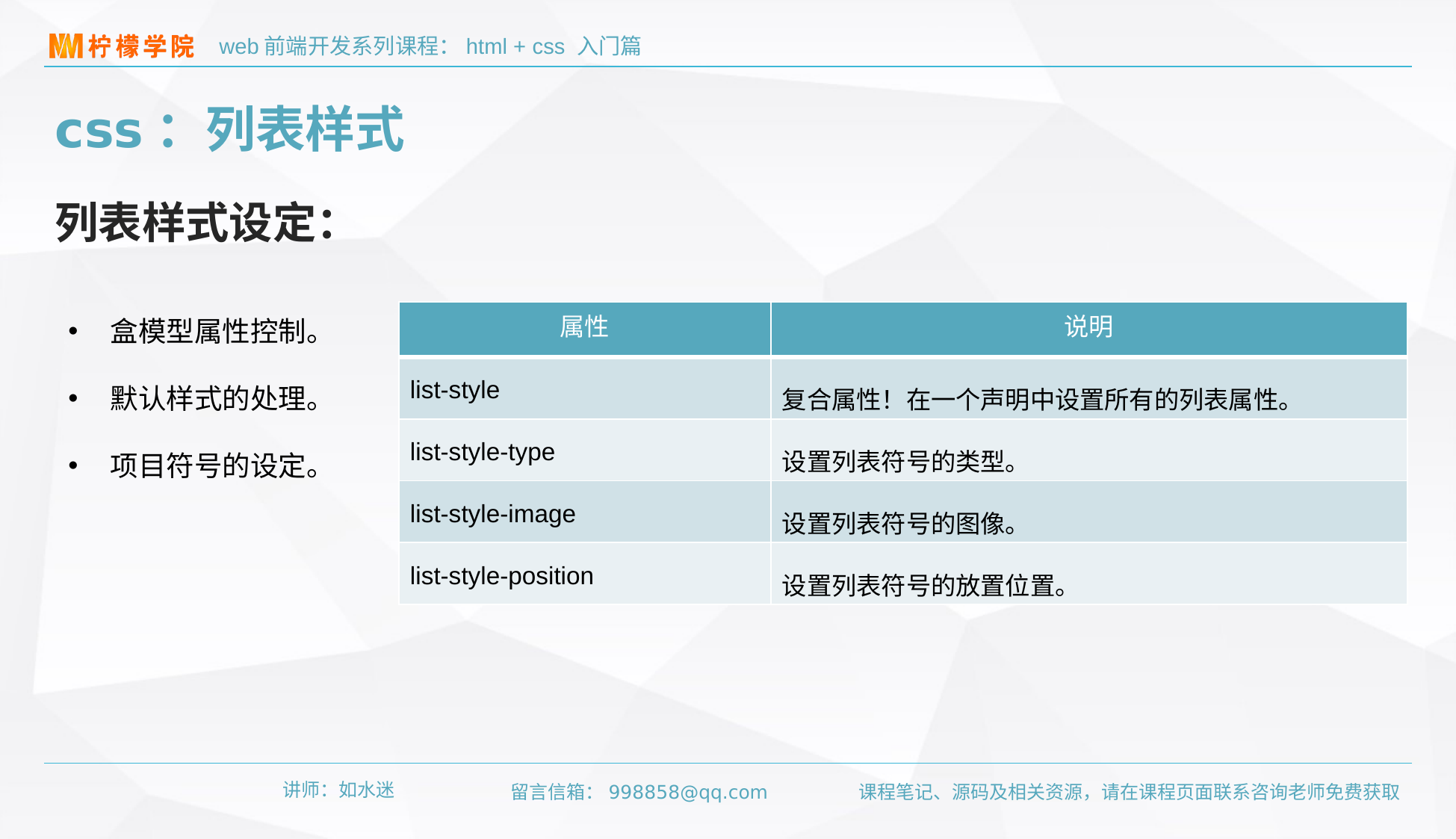

css：列表样式
列表样式设定：
盒模型属性控制。
默认样式的处理。
项目符号的设定。
| 属性 | 说明 |
| --- | --- |
| list-style | 复合属性！在一个声明中设置所有的列表属性。 |
| list-style-type | 设置列表符号的类型。 |
| list-style-image | 设置列表符号的图像。 |
| list-style-position | 设置列表符号的放置位置。 |